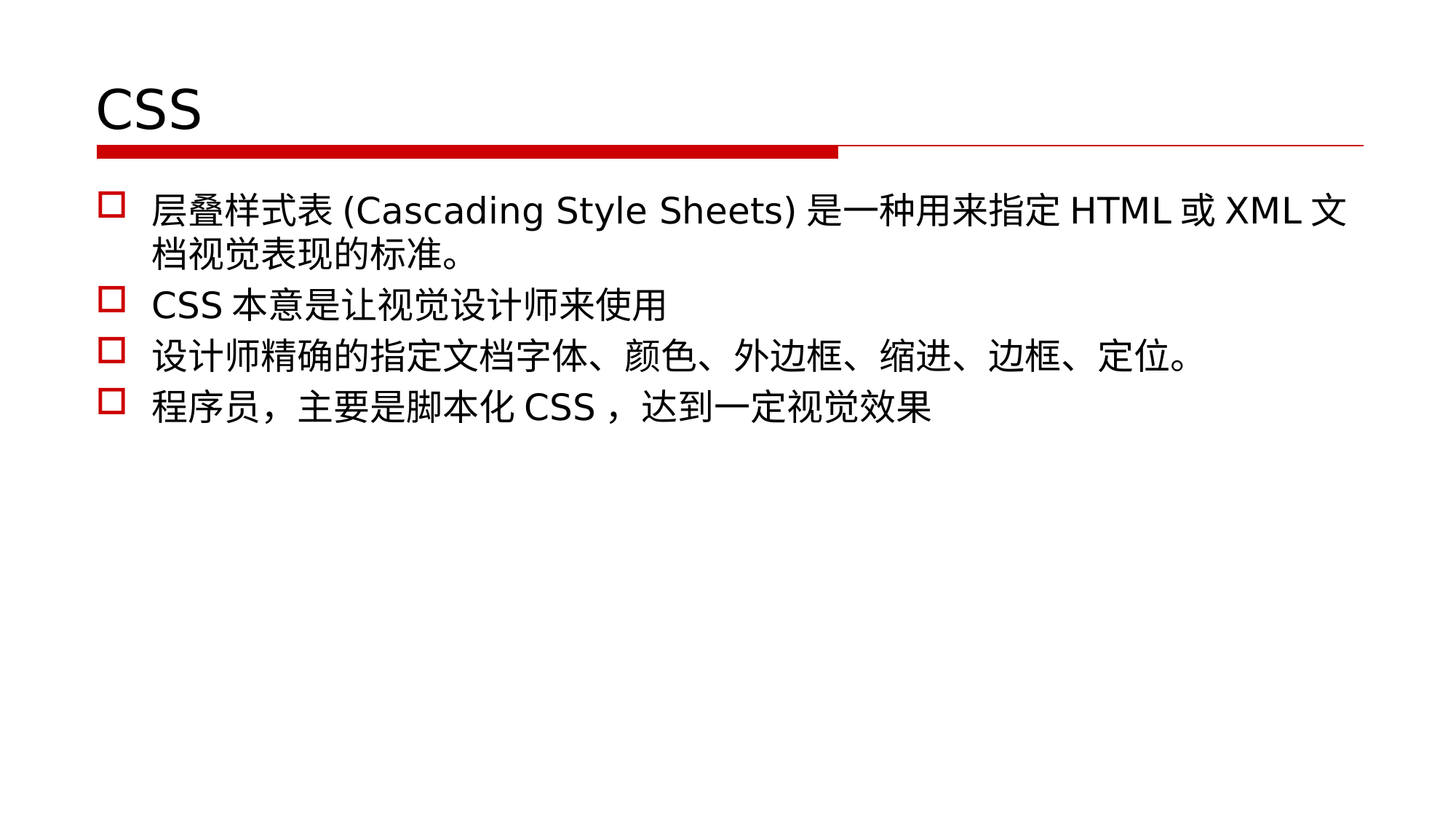

# CSS
层叠样式表(Cascading Style Sheets)是一种用来指定HTML或XML文档视觉表现的标准。
CSS本意是让视觉设计师来使用
设计师精确的指定文档字体、颜色、外边框、缩进、边框、定位。
程序员，主要是脚本化CSS，达到一定视觉效果